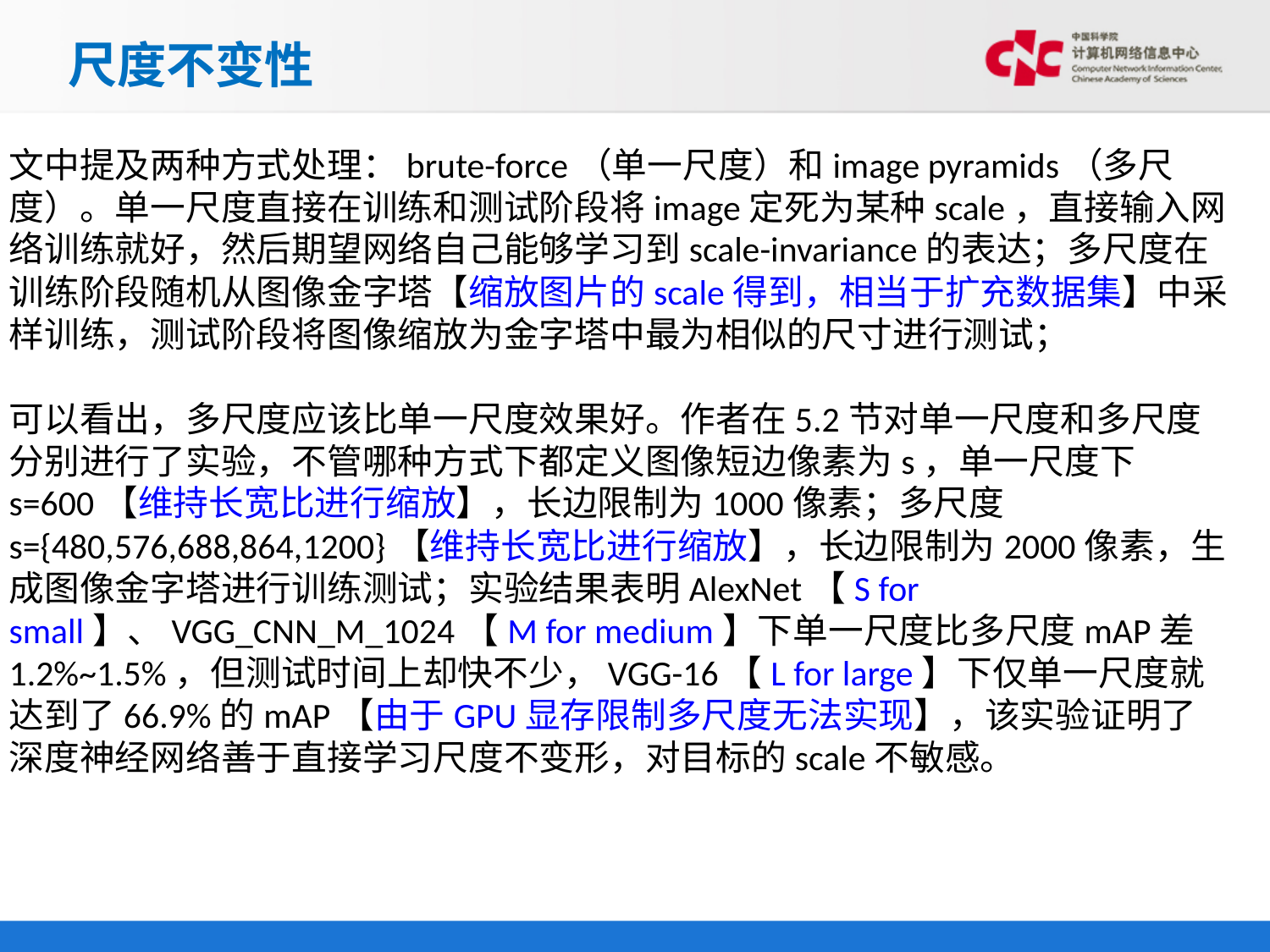

# 尺度不变性
文中提及两种方式处理：brute-force（单一尺度）和image pyramids（多尺度）。单一尺度直接在训练和测试阶段将image定死为某种scale，直接输入网络训练就好，然后期望网络自己能够学习到scale-invariance的表达；多尺度在训练阶段随机从图像金字塔【缩放图片的scale得到，相当于扩充数据集】中采样训练，测试阶段将图像缩放为金字塔中最为相似的尺寸进行测试；

可以看出，多尺度应该比单一尺度效果好。作者在5.2节对单一尺度和多尺度分别进行了实验，不管哪种方式下都定义图像短边像素为s，单一尺度下s=600【维持长宽比进行缩放】，长边限制为1000像素；多尺度s={480,576,688,864,1200}【维持长宽比进行缩放】，长边限制为2000像素，生成图像金字塔进行训练测试；实验结果表明AlexNet【S for small】、VGG_CNN_M_1024【M for medium】下单一尺度比多尺度mAP差1.2%~1.5%，但测试时间上却快不少，VGG-16【L for large】下仅单一尺度就达到了66.9%的mAP【由于GPU显存限制多尺度无法实现】，该实验证明了深度神经网络善于直接学习尺度不变形，对目标的scale不敏感。